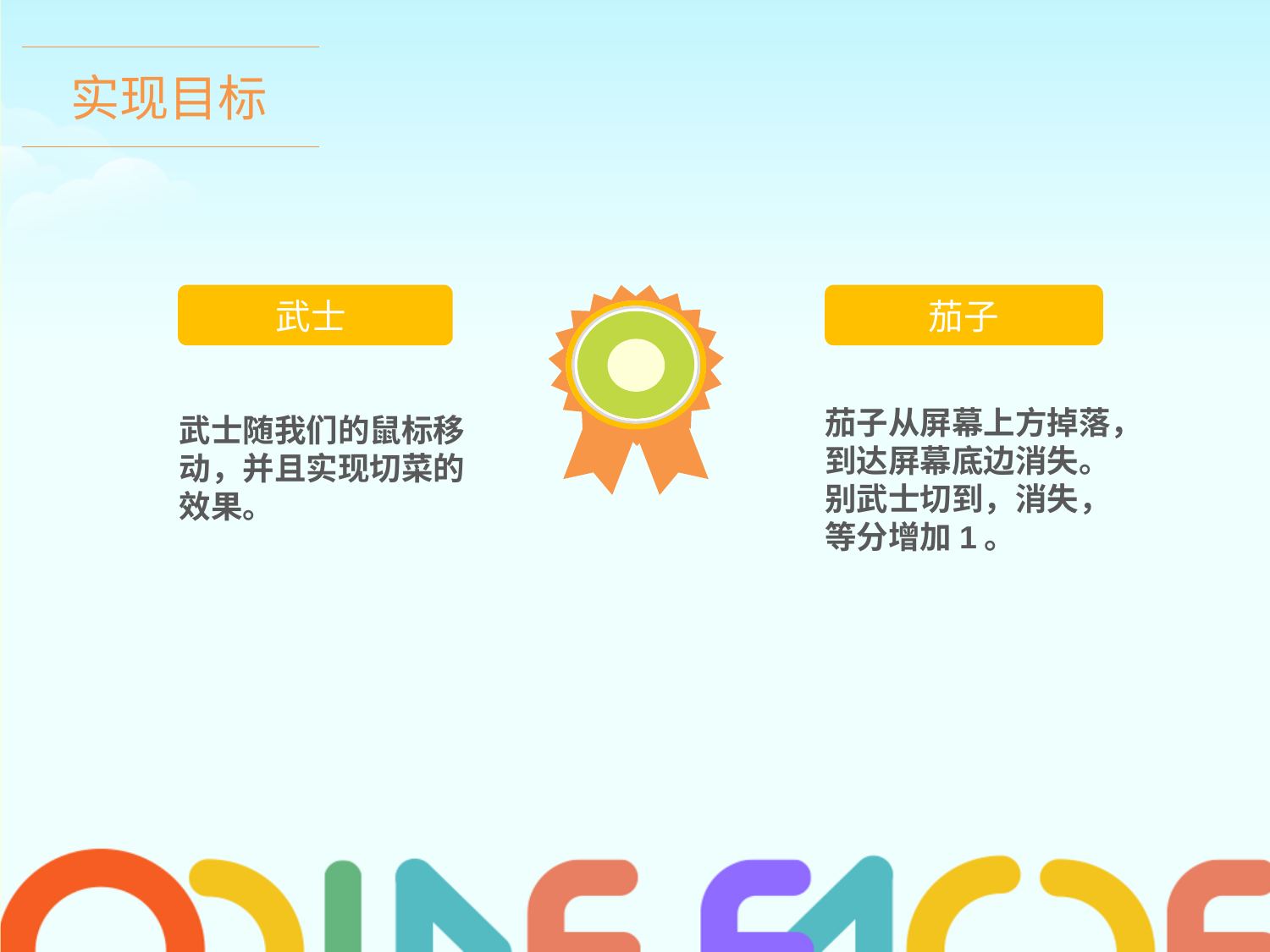

实现目标

茄子

武士
茄子从屏幕上方掉落，到达屏幕底边消失。别武士切到，消失，等分增加1。
武士随我们的鼠标移动，并且实现切菜的效果。